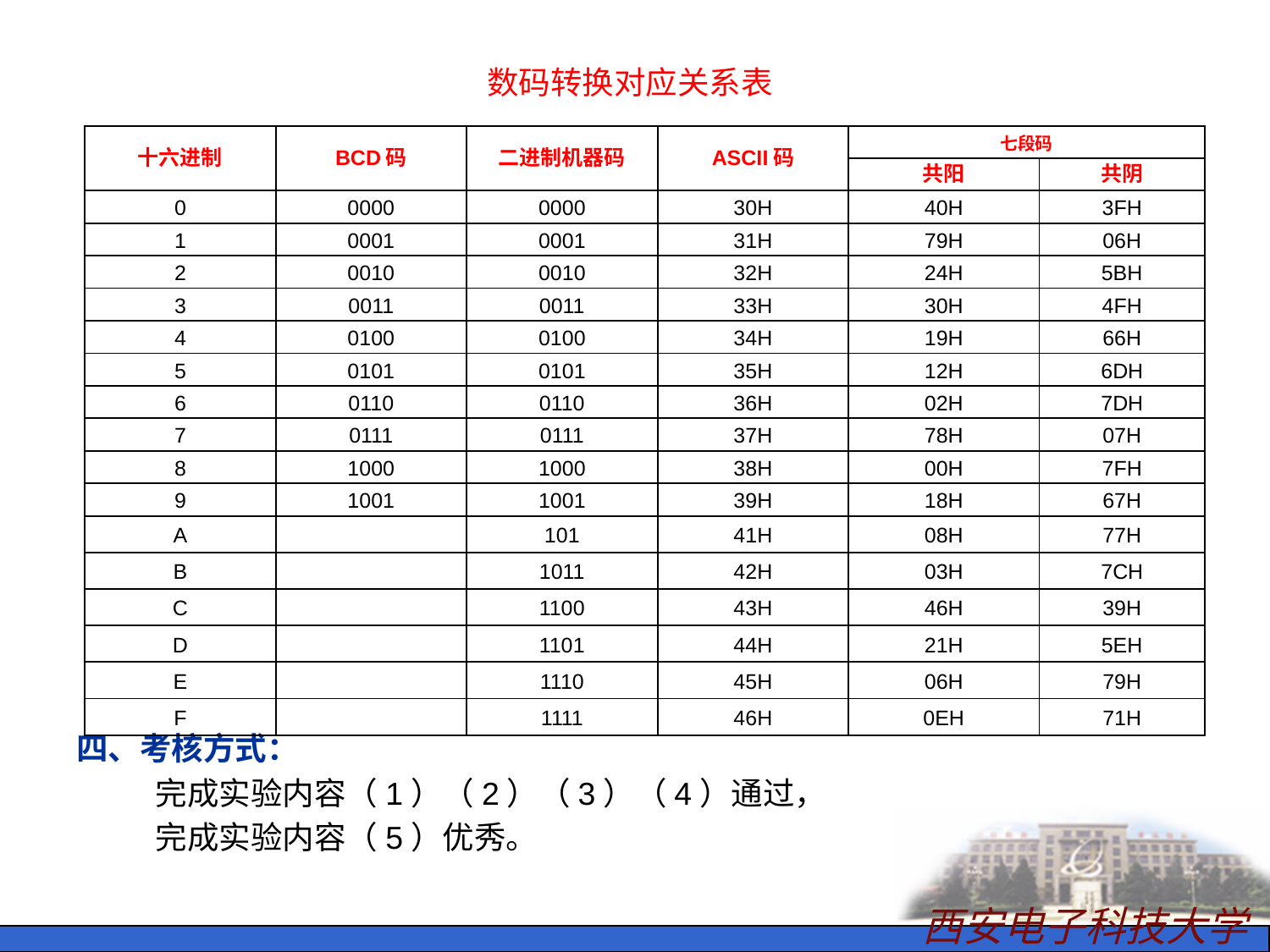

数码转换对应关系表

四、考核方式：
          完成实验内容（1）（2）（3）（4）通过，
          完成实验内容（5）优秀。
| 十六进制 | BCD码 | 二进制机器码 | ASCII码 | 七段码 |  |
| --- | --- | --- | --- | --- | --- |
|  |  |  |  | 共阳 | 共阴 |
| 0 | 0000 | 0000 | 30H | 40H | 3FH |
| 1 | 0001 | 0001 | 31H | 79H | 06H |
| 2 | 0010 | 0010 | 32H | 24H | 5BH |
| 3 | 0011 | 0011 | 33H | 30H | 4FH |
| 4 | 0100 | 0100 | 34H | 19H | 66H |
| 5 | 0101 | 0101 | 35H | 12H | 6DH |
| 6 | 0110 | 0110 | 36H | 02H | 7DH |
| 7 | 0111 | 0111 | 37H | 78H | 07H |
| 8 | 1000 | 1000 | 38H | 00H | 7FH |
| 9 | 1001 | 1001 | 39H | 18H | 67H |
| A |  | 101 | 41H | 08H | 77H |
| B |  | 1011 | 42H | 03H | 7CH |
| C |  | 1100 | 43H | 46H | 39H |
| D |  | 1101 | 44H | 21H | 5EH |
| E |  | 1110 | 45H | 06H | 79H |
| F |  | 1111 | 46H | 0EH | 71H |